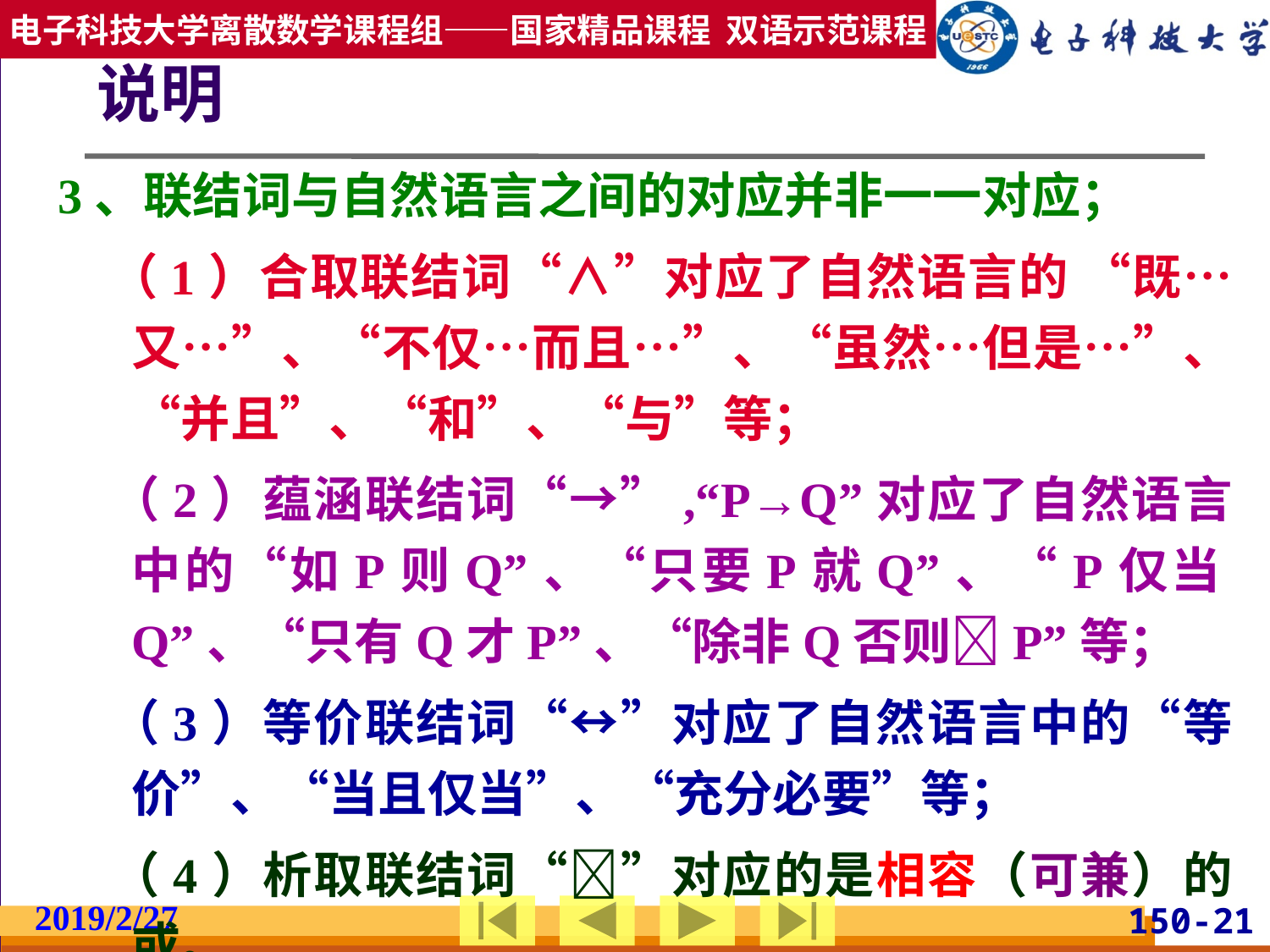

说明
3、联结词与自然语言之间的对应并非一一对应；
   （1）合取联结词“∧”对应了自然语言的 “既…又…”、“不仅…而且…”、“虽然…但是…”、“并且”、“和”、“与”等；
   （2）蕴涵联结词“→”,“P→Q”对应了自然语言中的“如P则Q”、“只要P就Q”、“P仅当Q”、“只有Q才P”、“除非Q否则¬P”等；
   （3）等价联结词“↔”对应了自然语言中的“等价”、“当且仅当”、“充分必要”等；
   （4）析取联结词“∨”对应的是相容（可兼）的或。
2019/2/27